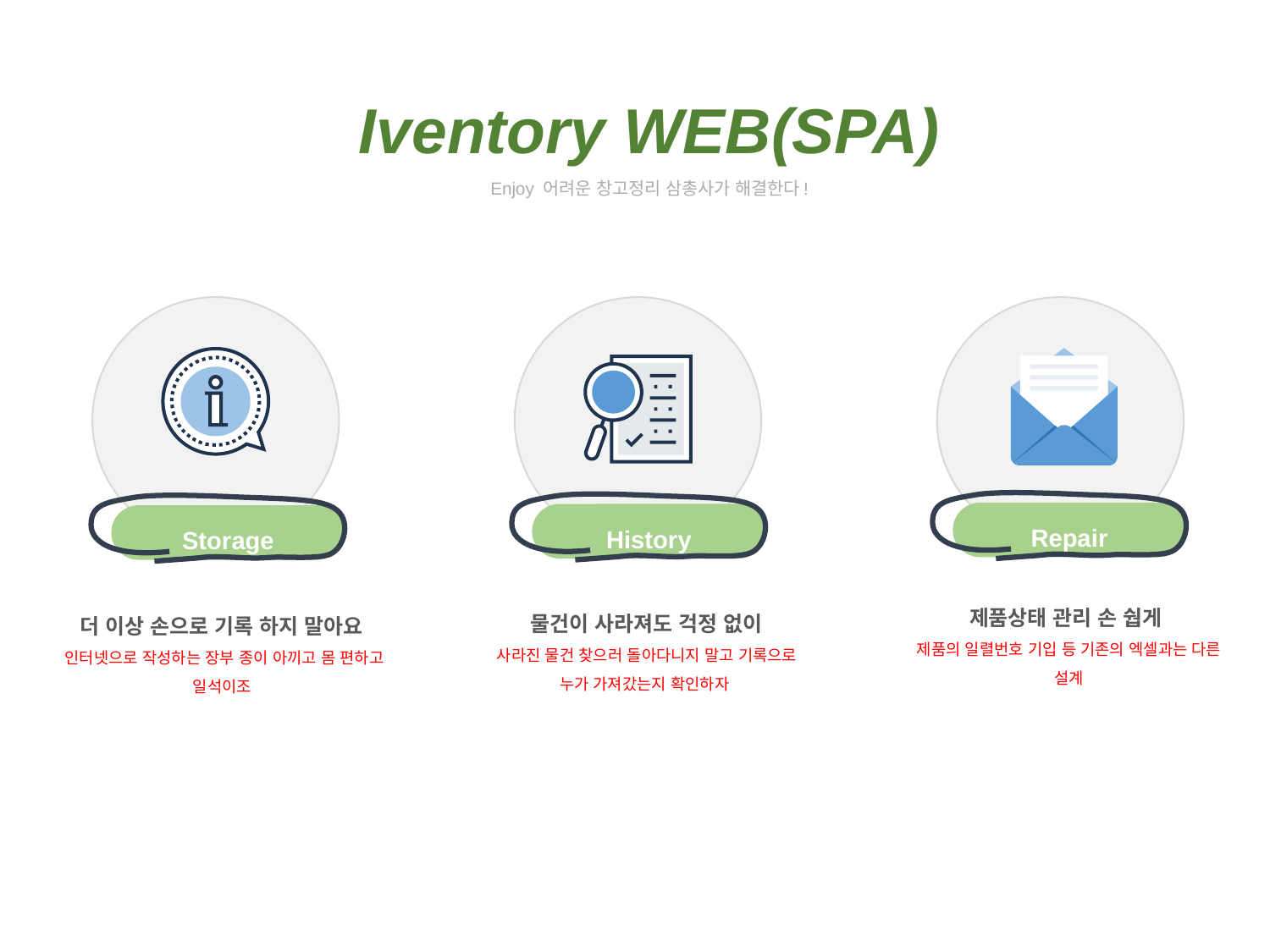

Iventory WEB(SPA)
Enjoy 어려운 창고정리 삼총사가 해결한다!

Repair

History

Storage
제품상태 관리 손 쉅게
제품의 일렬번호 기입 등 기존의 엑셀과는 다른 설계
물건이 사라져도 걱정 없이
사라진 물건 찾으러 돌아다니지 말고 기록으로 누가 가져갔는지 확인하자
더 이상 손으로 기록 하지 말아요
인터넷으로 작성하는 장부 종이 아끼고 몸 편하고 일석이조